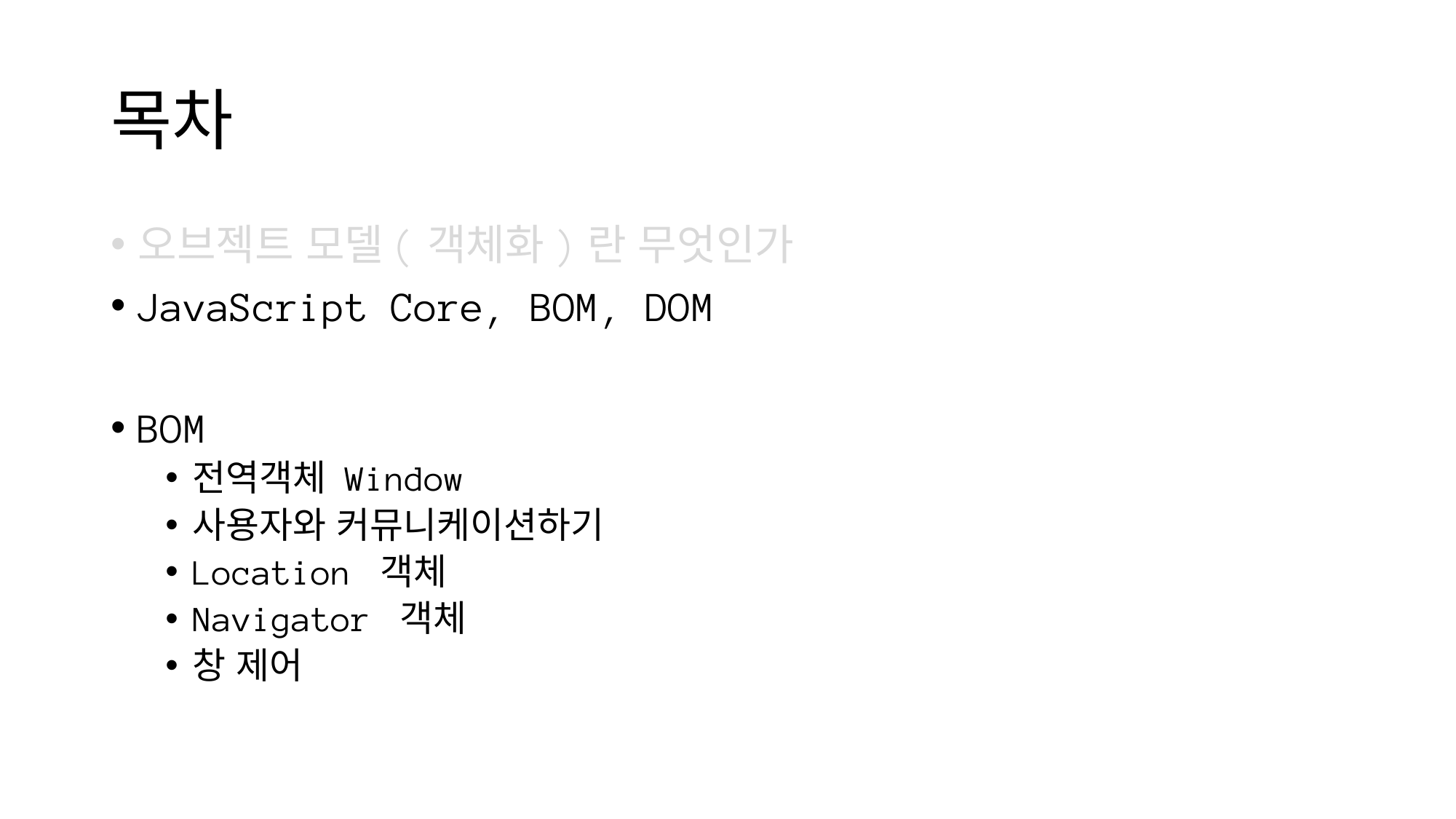

# 목차
오브젝트 모델(객체화)란 무엇인가
JavaScript Core, BOM, DOM

BOM
전역객체 Window
사용자와 커뮤니케이션하기
Location 객체
Navigator 객체
창 제어